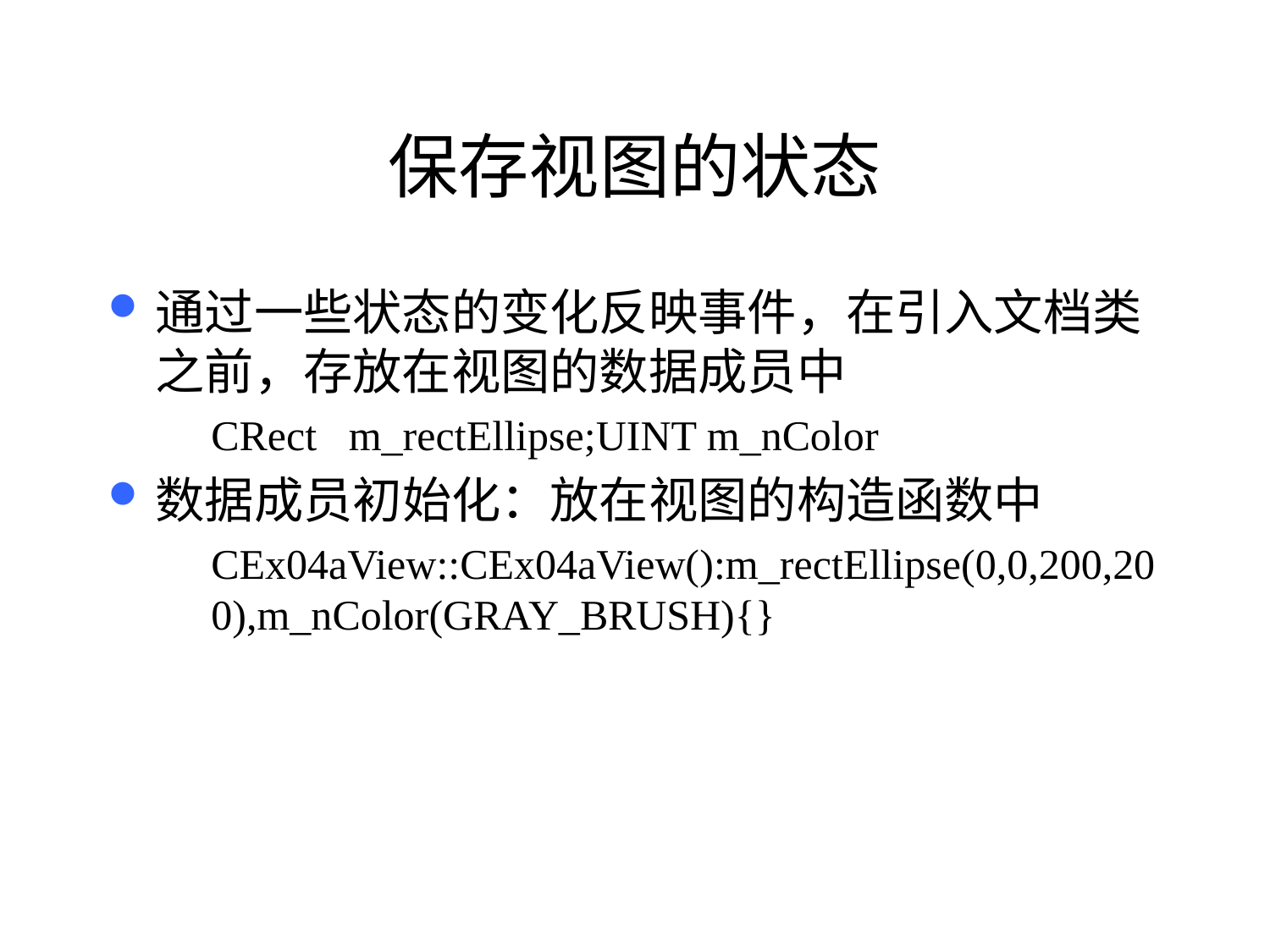

# 保存视图的状态
通过一些状态的变化反映事件，在引入文档类之前，存放在视图的数据成员中
CRect   m_rectEllipse;UINT m_nColor
数据成员初始化：放在视图的构造函数中
CEx04aView::CEx04aView():m_rectEllipse(0,0,200,200),m_nColor(GRAY_BRUSH){}
33